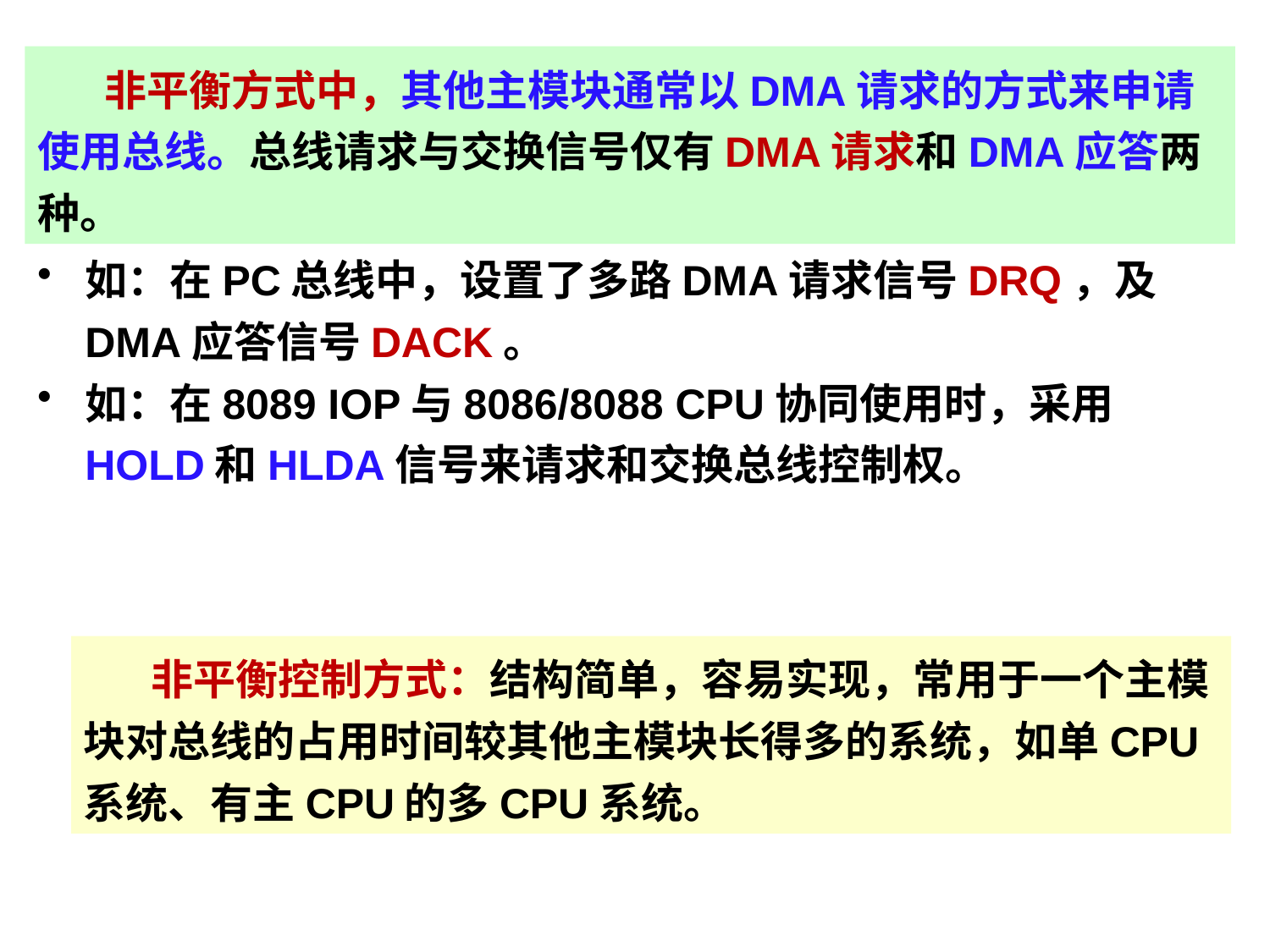

非平衡方式中，其他主模块通常以DMA请求的方式来申请使用总线。总线请求与交换信号仅有DMA请求和DMA应答两种。
如：在PC总线中，设置了多路DMA请求信号DRQ，及DMA应答信号DACK。
如：在8089 IOP与8086/8088 CPU协同使用时，采用HOLD和HLDA信号来请求和交换总线控制权。
      非平衡控制方式：结构简单，容易实现，常用于一个主模块对总线的占用时间较其他主模块长得多的系统，如单CPU系统、有主CPU的多CPU系统。
158